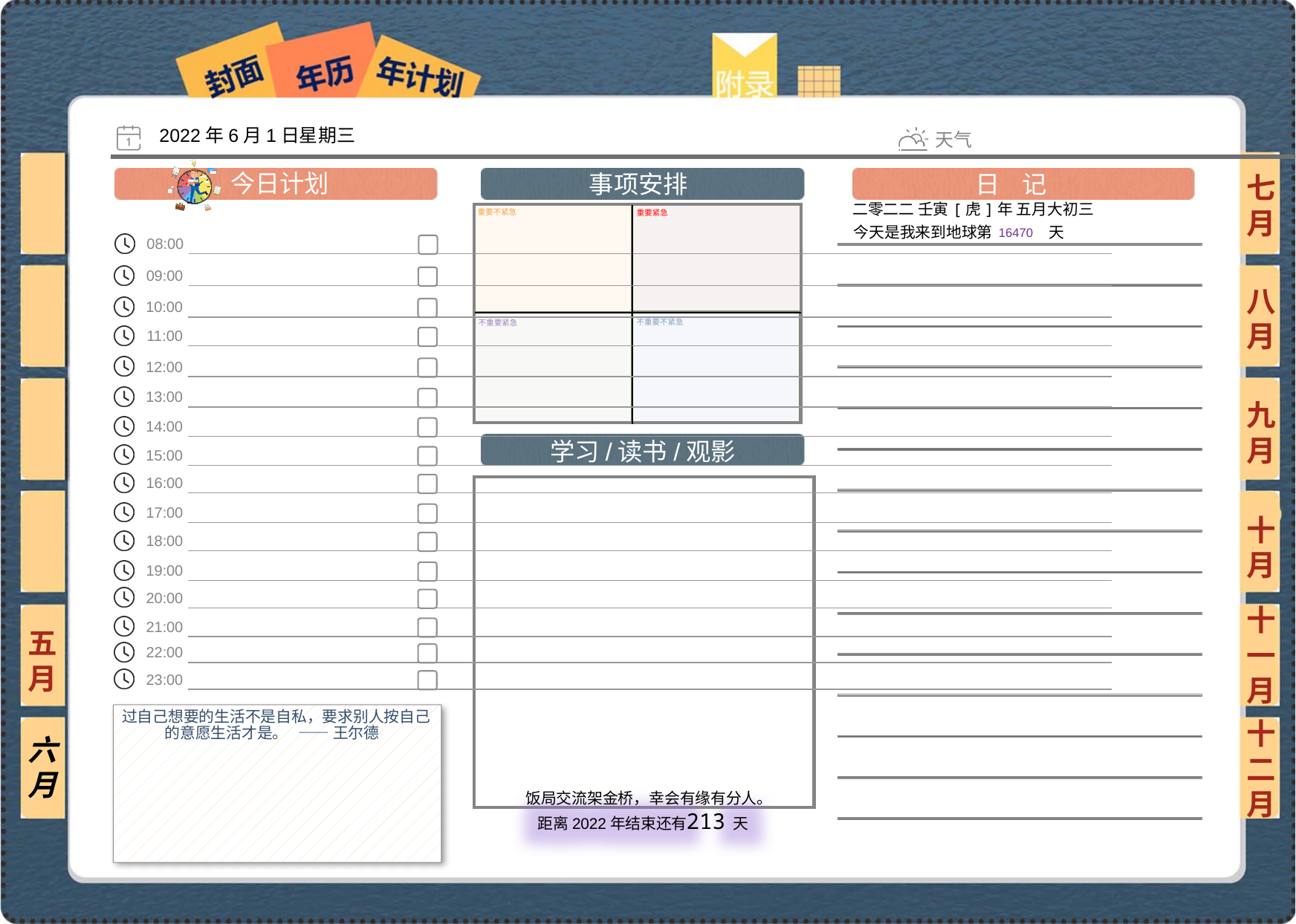

2022年6月1日星期三
七月
二零二二 壬寅[虎]年 五月大初三
16470
八月
九月
十月
十一月
五月
过自己想要的生活不是自私，要求别人按自己的意愿生活才是。   —— 王尔德

六月
十二月
213
 饭局交流架金桥，幸会有缘有分人。